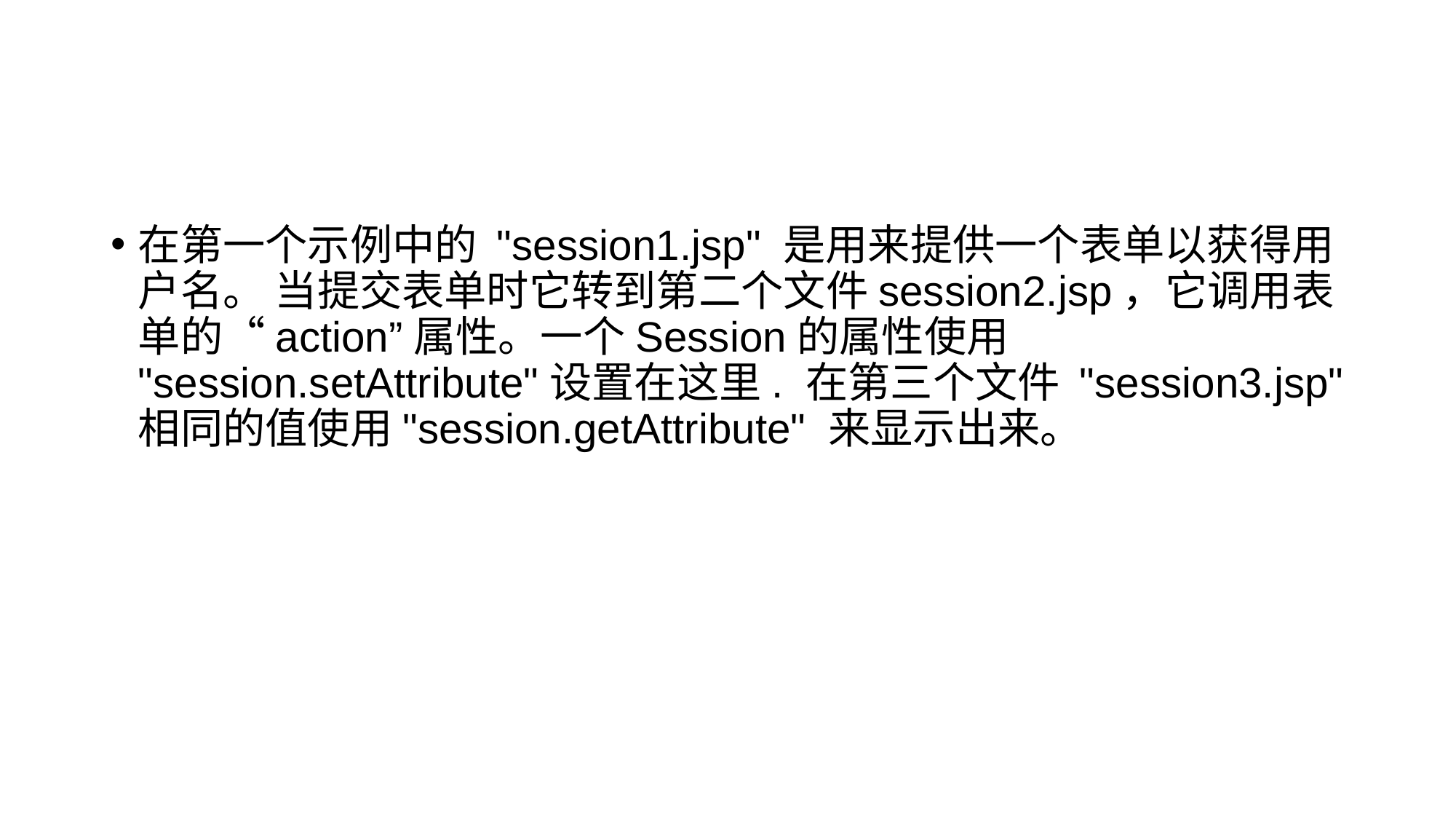

#
在第一个示例中的 "session1.jsp" 是用来提供一个表单以获得用户名。 当提交表单时它转到第二个文件session2.jsp，它调用表单的“action”属性。一个Session的属性使用 "session.setAttribute"设置在这里. 在第三个文件 "session3.jsp" 相同的值使用"session.getAttribute" 来显示出来。